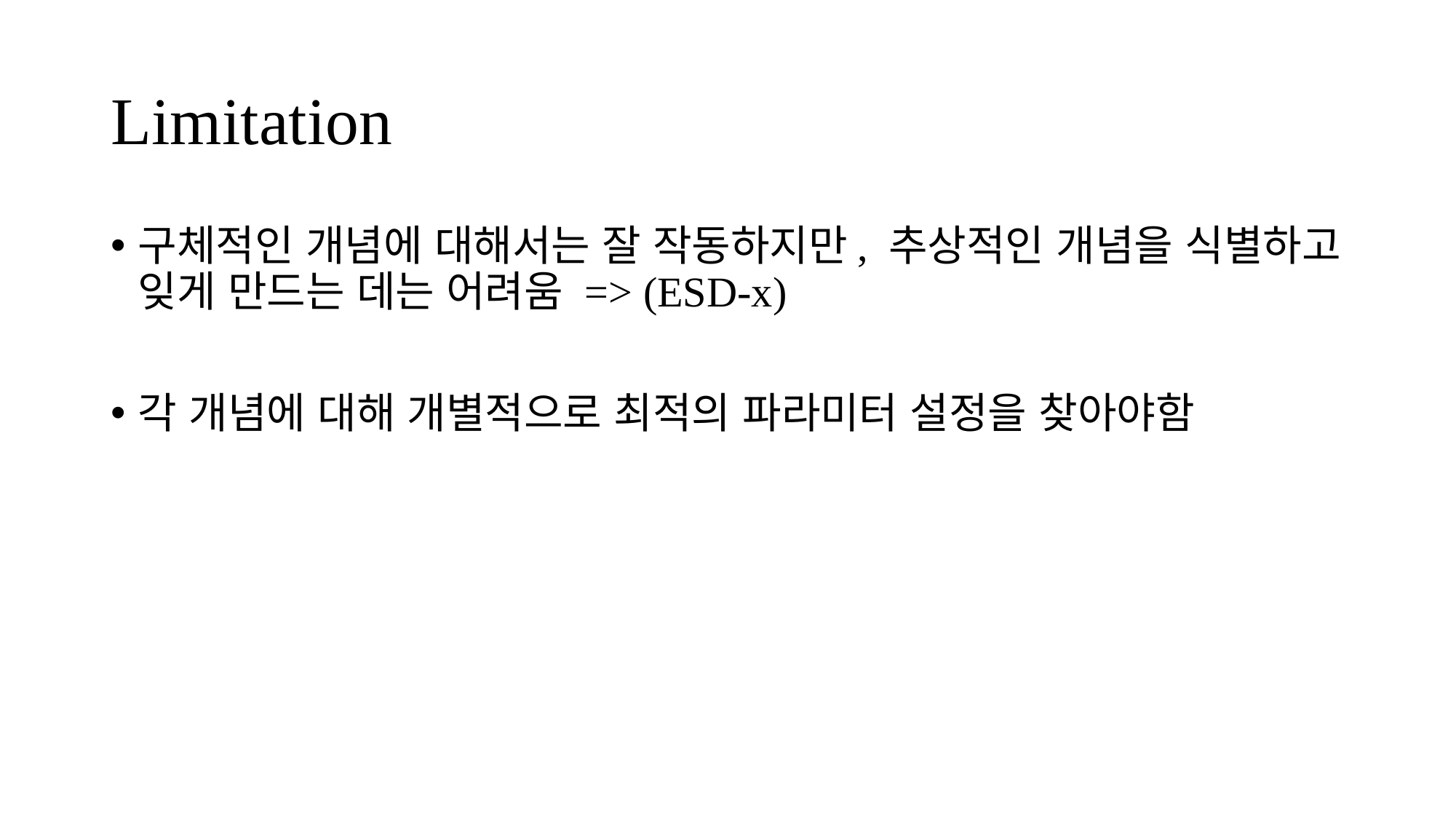

# Limitation
구체적인 개념에 대해서는 잘 작동하지만, 추상적인 개념을 식별하고 잊게 만드는 데는 어려움 => (ESD-x)

각 개념에 대해 개별적으로 최적의 파라미터 설정을 찾아야함